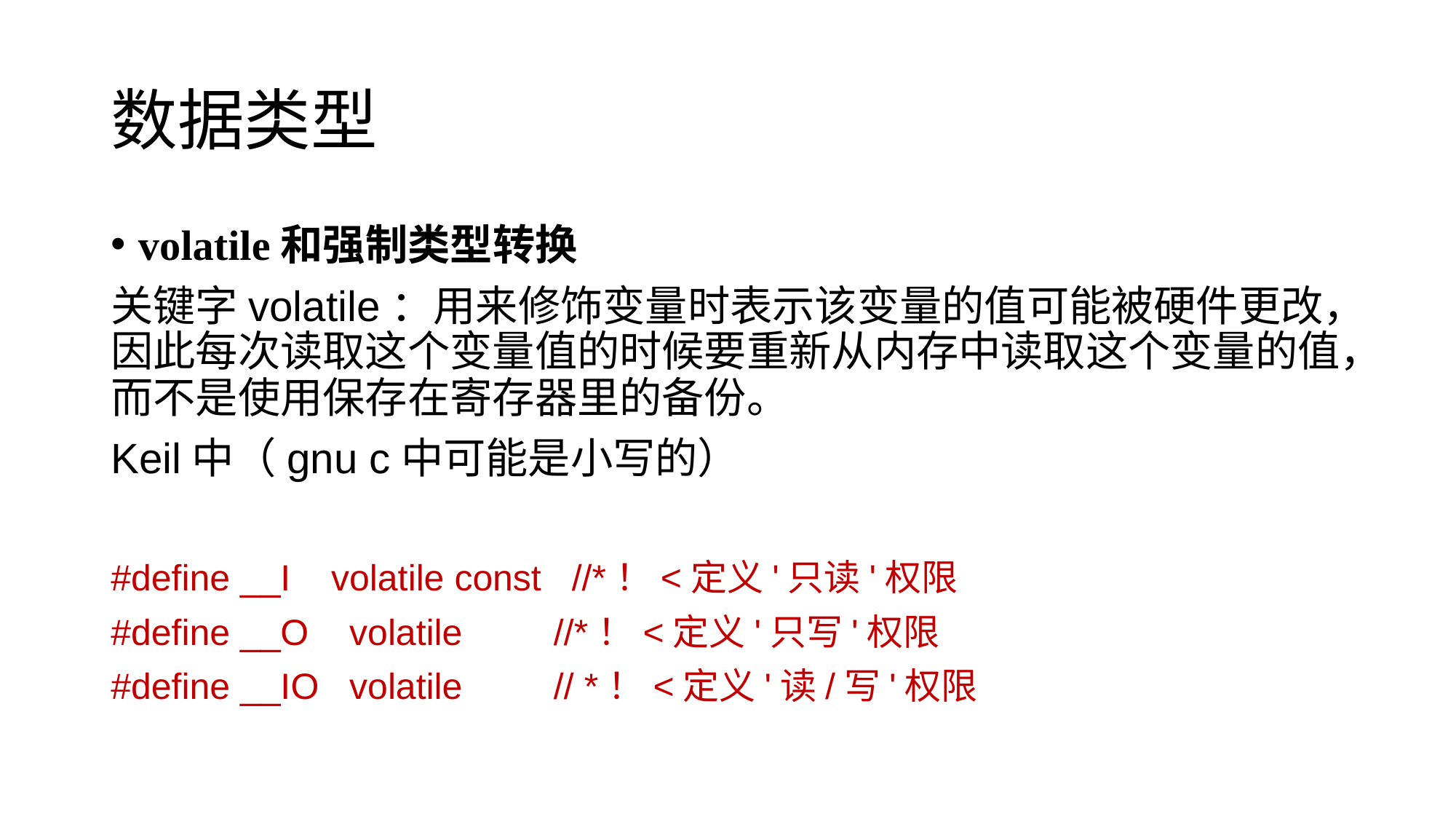

# 数据类型
volatile和强制类型转换
关键字volatile：用来修饰变量时表示该变量的值可能被硬件更改，因此每次读取这个变量值的时候要重新从内存中读取这个变量的值，而不是使用保存在寄存器里的备份。
Keil中（gnu c中可能是小写的）

#define __I    volatile const   //*！<定义'只读'权限
#define __O    volatile         //*！<定义'只写'权限
#define __IO   volatile         // *！<定义'读/写'权限